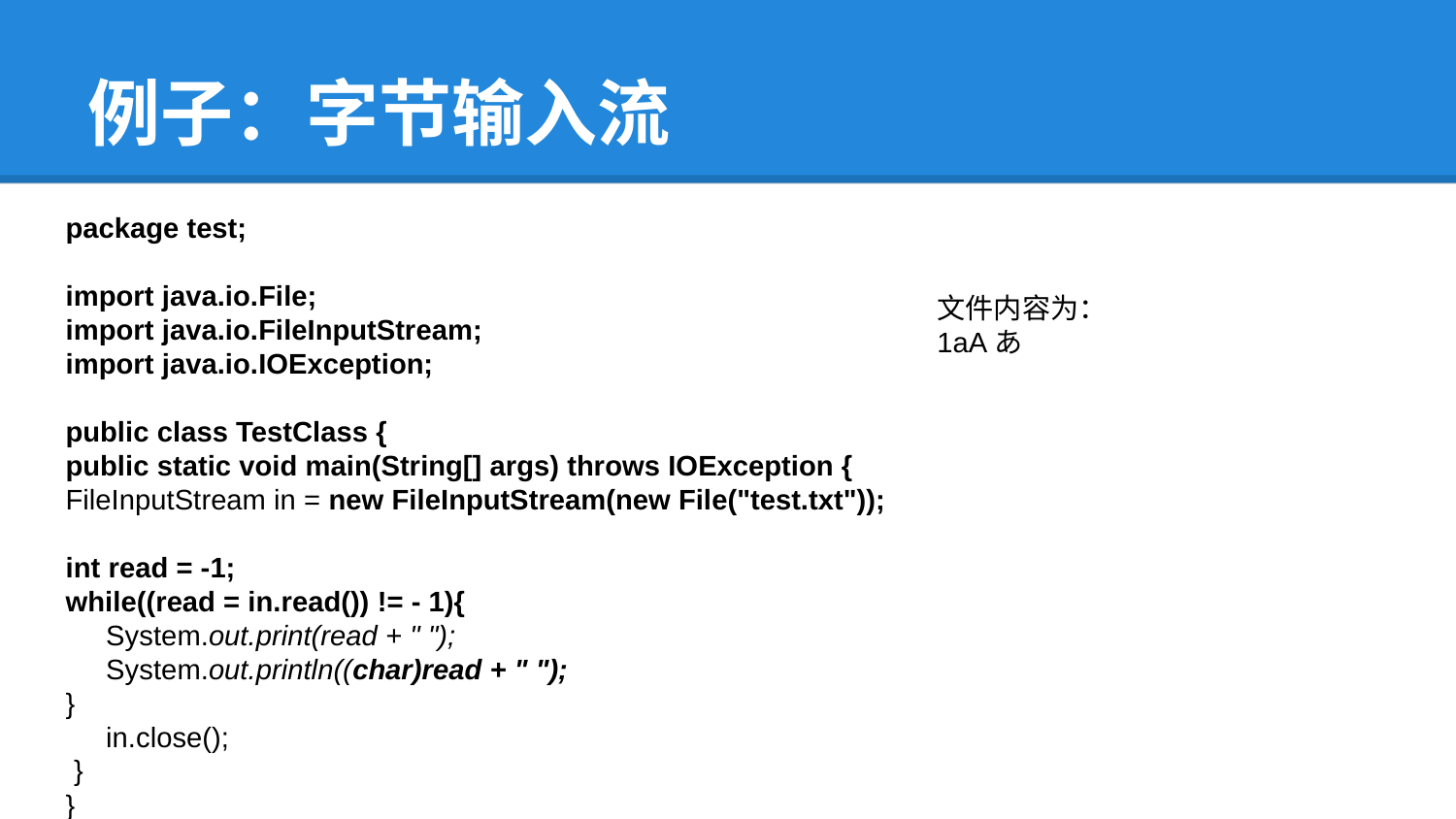

# 例子：字节输入流
package test;

import java.io.File;
import java.io.FileInputStream;
import java.io.IOException;

public class TestClass {
public static void main(String[] args) throws IOException {
FileInputStream in = new FileInputStream(new File("test.txt"));

int read = -1;
while((read = in.read()) != - 1){
     System.out.print(read + " ");
     System.out.println((char)read + " ");
}
     in.close();
 }
}

文件内容为：
1aAあ